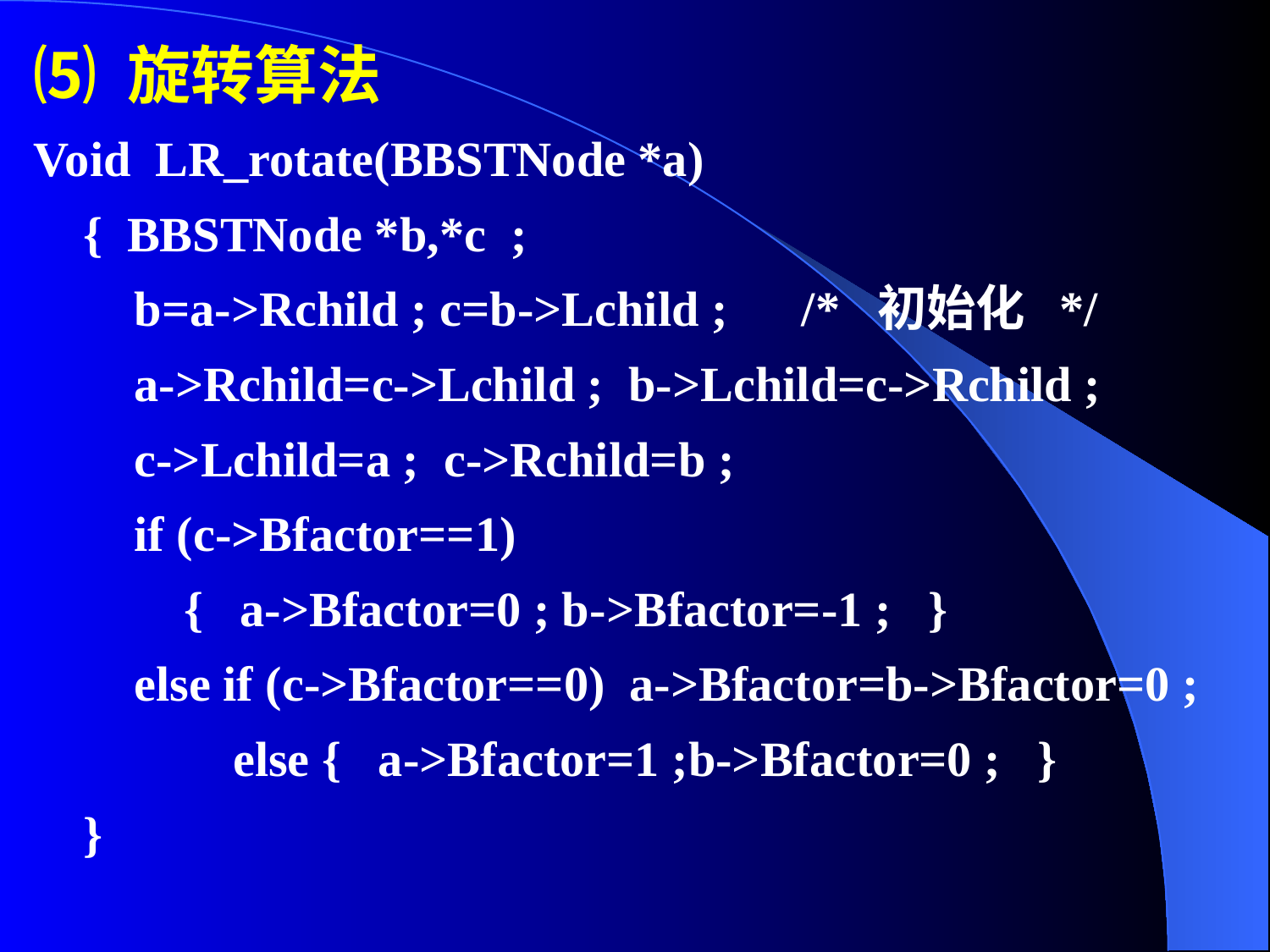

⑸ 旋转算法
Void  LR_rotate(BBSTNode *a)
{  BBSTNode *b,*c  ;
b=a->Rchild ; c=b->Lchild ;      /*  初始化  */
a->Rchild=c->Lchild ;  b->Lchild=c->Rchild ;
c->Lchild=a ;  c->Rchild=b ;
if (c->Bfactor==1)
{   a->Bfactor=0 ; b->Bfactor=-1 ;   }
else if (c->Bfactor==0)  a->Bfactor=b->Bfactor=0 ;
else {   a->Bfactor=1 ;b->Bfactor=0 ;   }
}